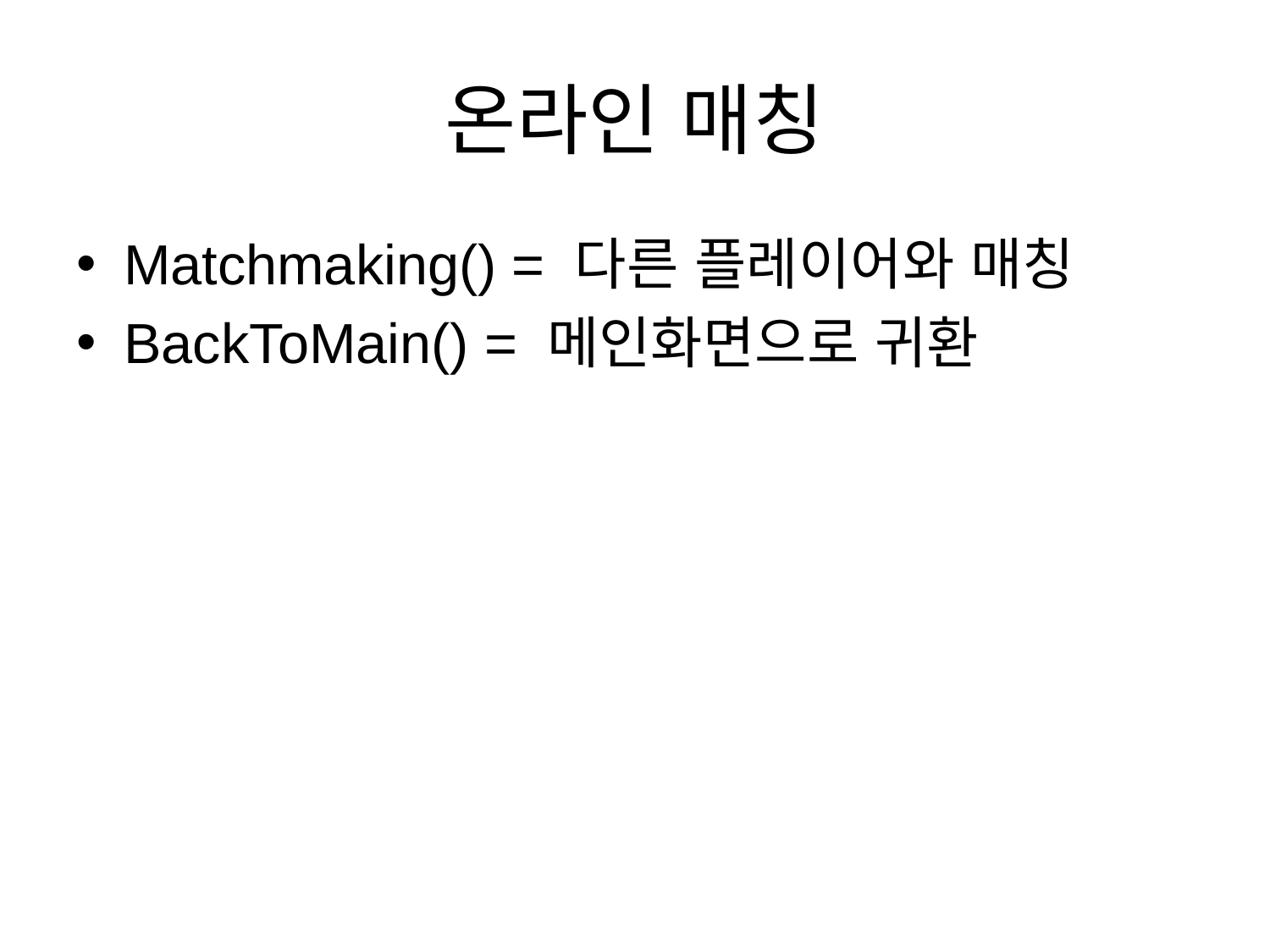

# 온라인 매칭
Matchmaking() = 다른 플레이어와 매칭
BackToMain() = 메인화면으로 귀환